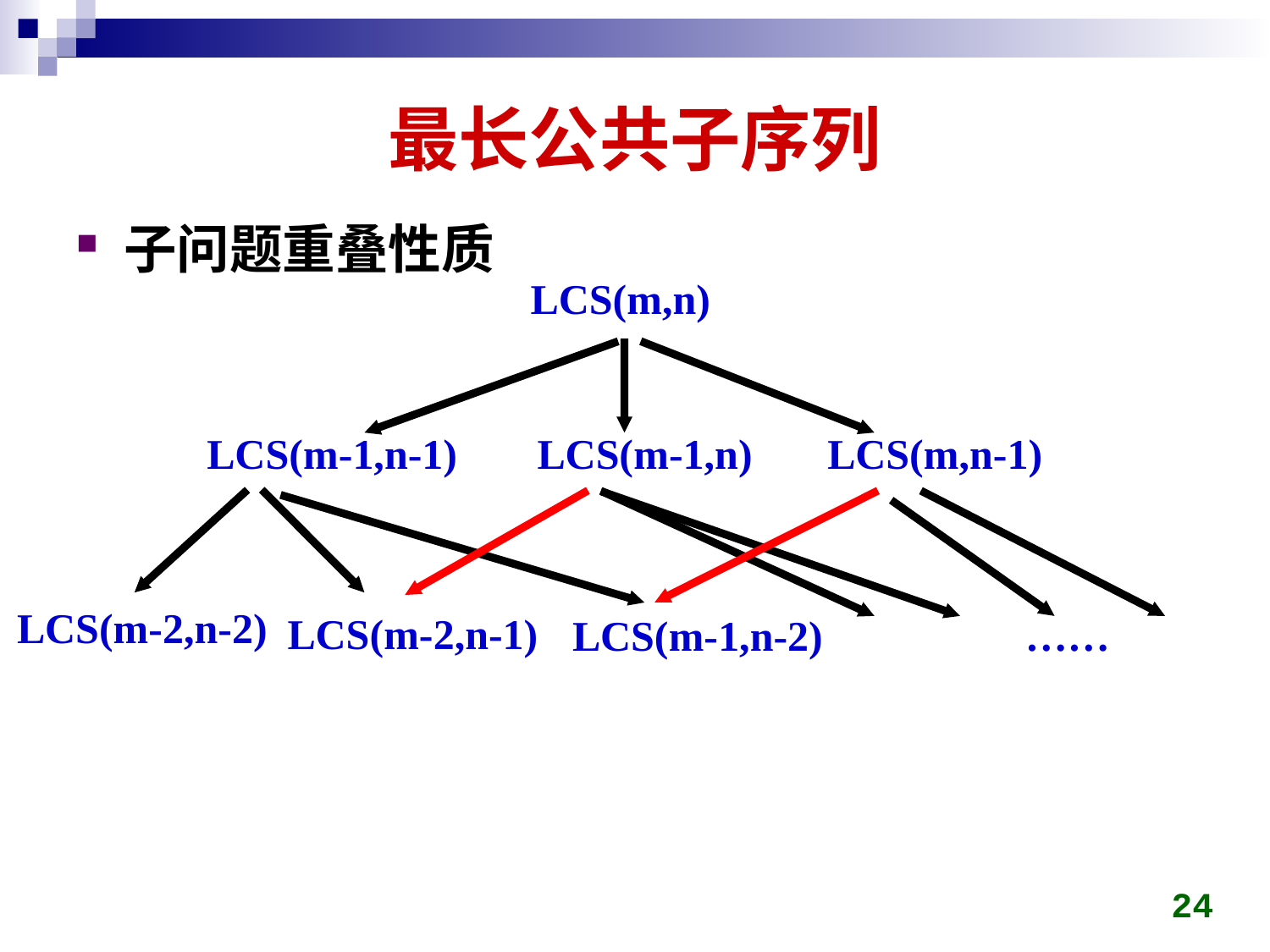

# 最长公共子序列
子问题重叠性质
LCS(m,n)

LCS(m-1,n-1)
LCS(m-1,n)
LCS(m,n-1)

LCS(m-2,n-2)
LCS(m-2,n-1)
LCS(m-1,n-2)
……
24